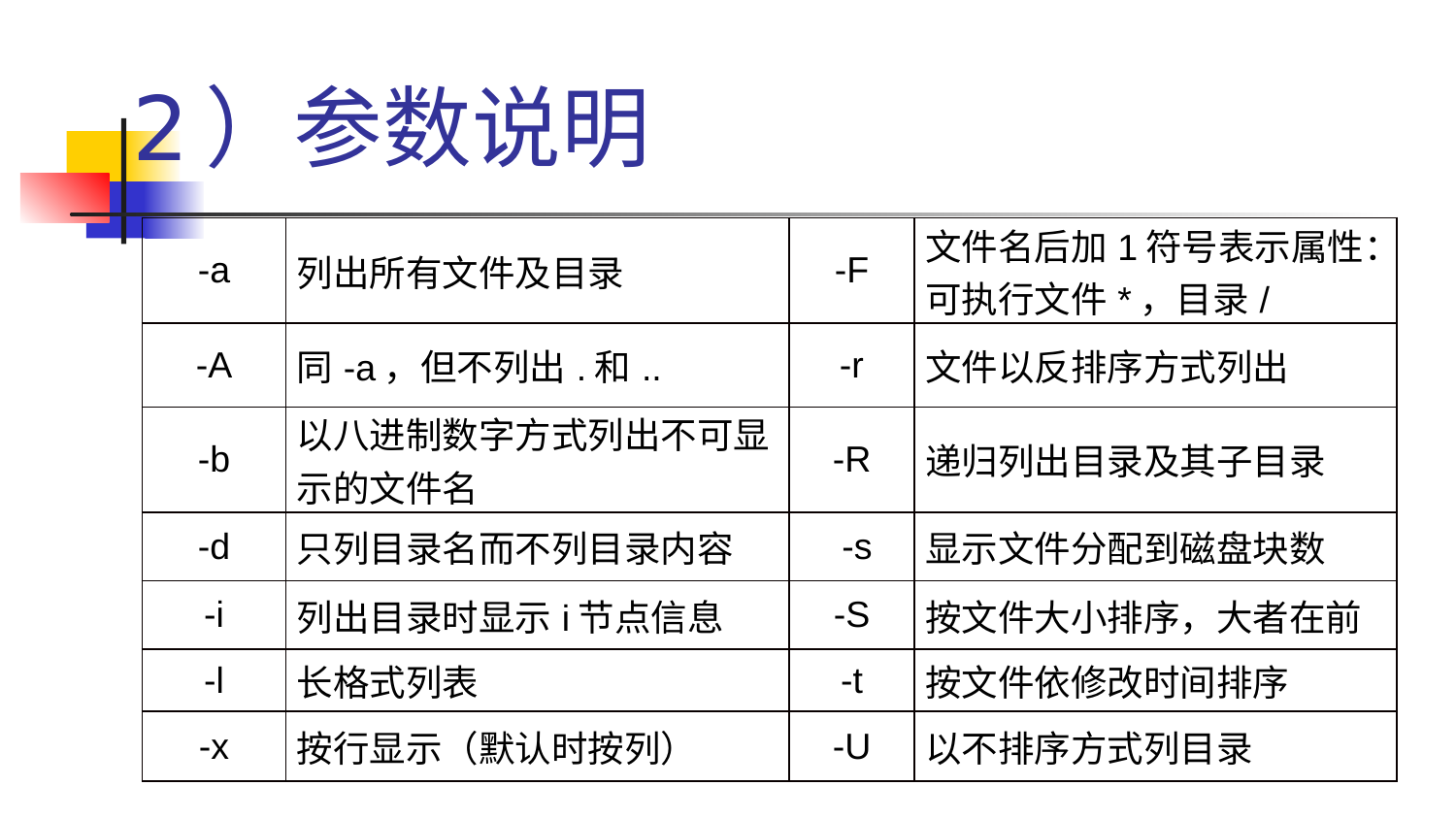

# 2）参数说明
| -a | 列出所有文件及目录 | -F | 文件名后加1符号表示属性：可执行文件\*，目录/ |
| --- | --- | --- | --- |
| -A | 同-a，但不列出.和.. | -r | 文件以反排序方式列出 |
| -b | 以八进制数字方式列出不可显示的文件名 | -R | 递归列出目录及其子目录 |
| -d | 只列目录名而不列目录内容 | -s | 显示文件分配到磁盘块数 |
| -i | 列出目录时显示i节点信息 | -S | 按文件大小排序，大者在前 |
| -l | 长格式列表 | -t | 按文件依修改时间排序 |
| -x | 按行显示（默认时按列） | -U | 以不排序方式列目录 |